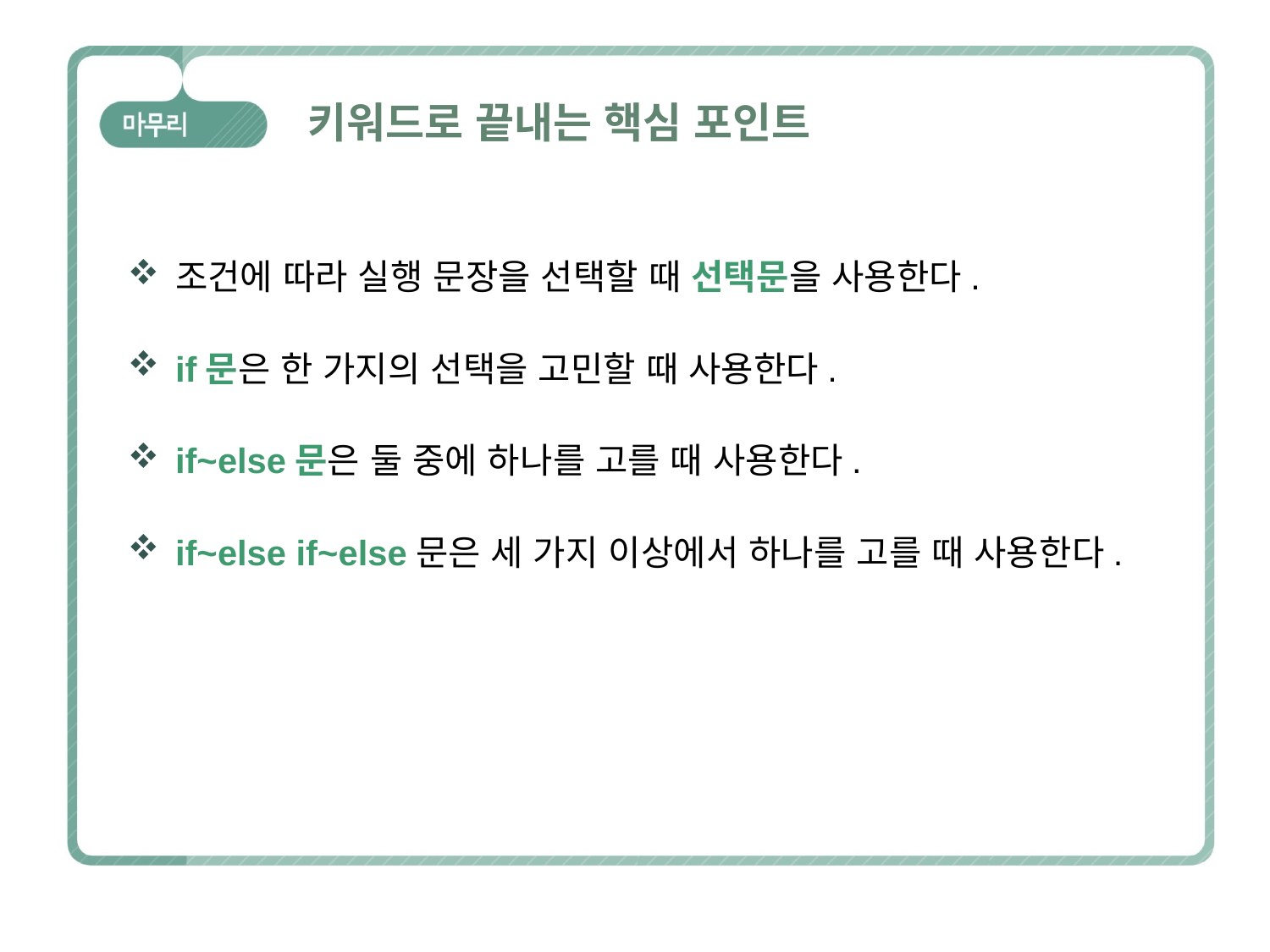

# 키워드로 끝내는 핵심 포인트
조건에 따라 실행 문장을 선택할 때 선택문을 사용한다.
if문은 한 가지의 선택을 고민할 때 사용한다.
if~else문은 둘 중에 하나를 고를 때 사용한다.
if~else if~else문은 세 가지 이상에서 하나를 고를 때 사용한다.